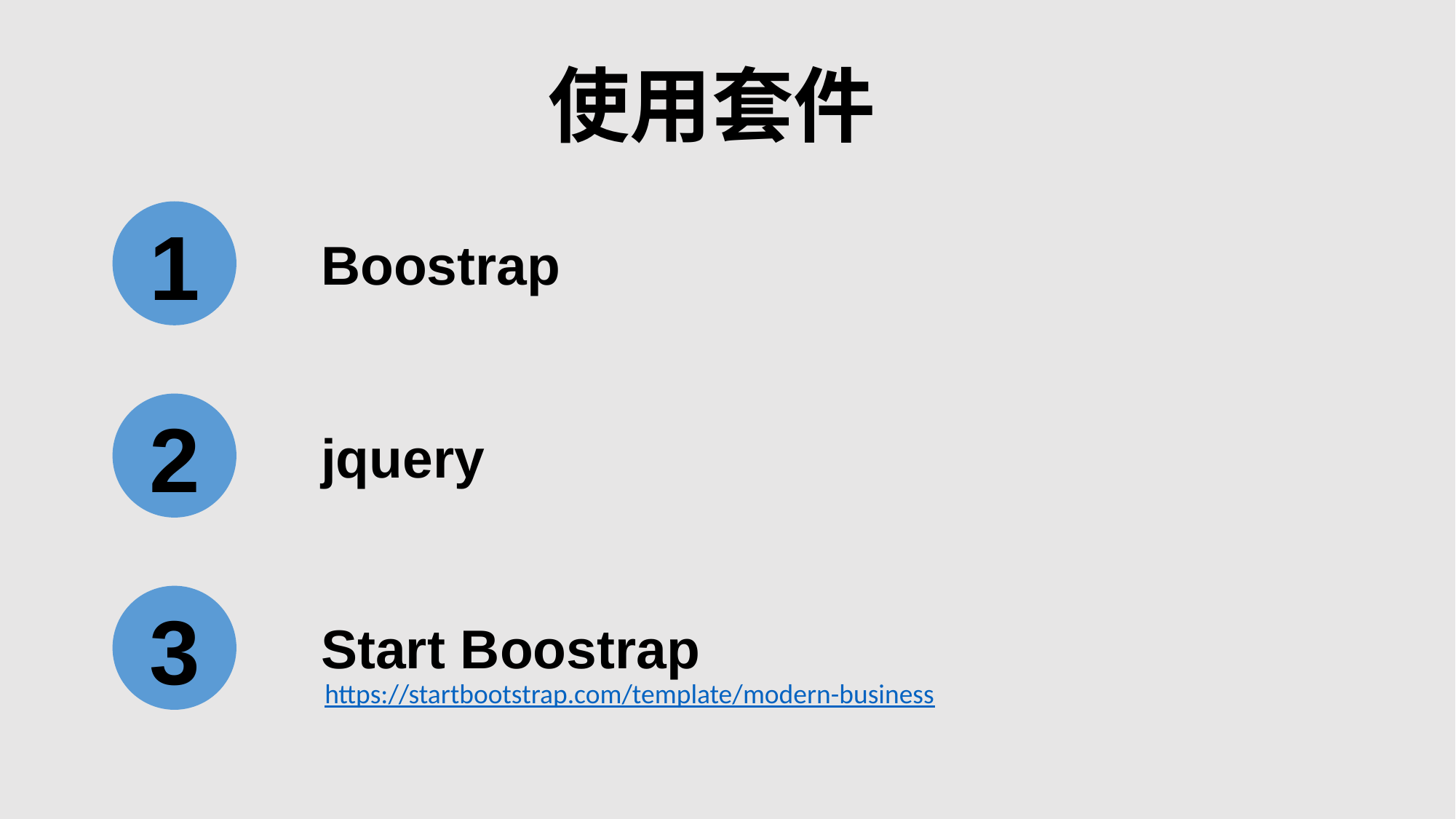

使用套件

1
Boostrap

2
jquery

3
Start Boostrap
https://startbootstrap.com/template/modern-business